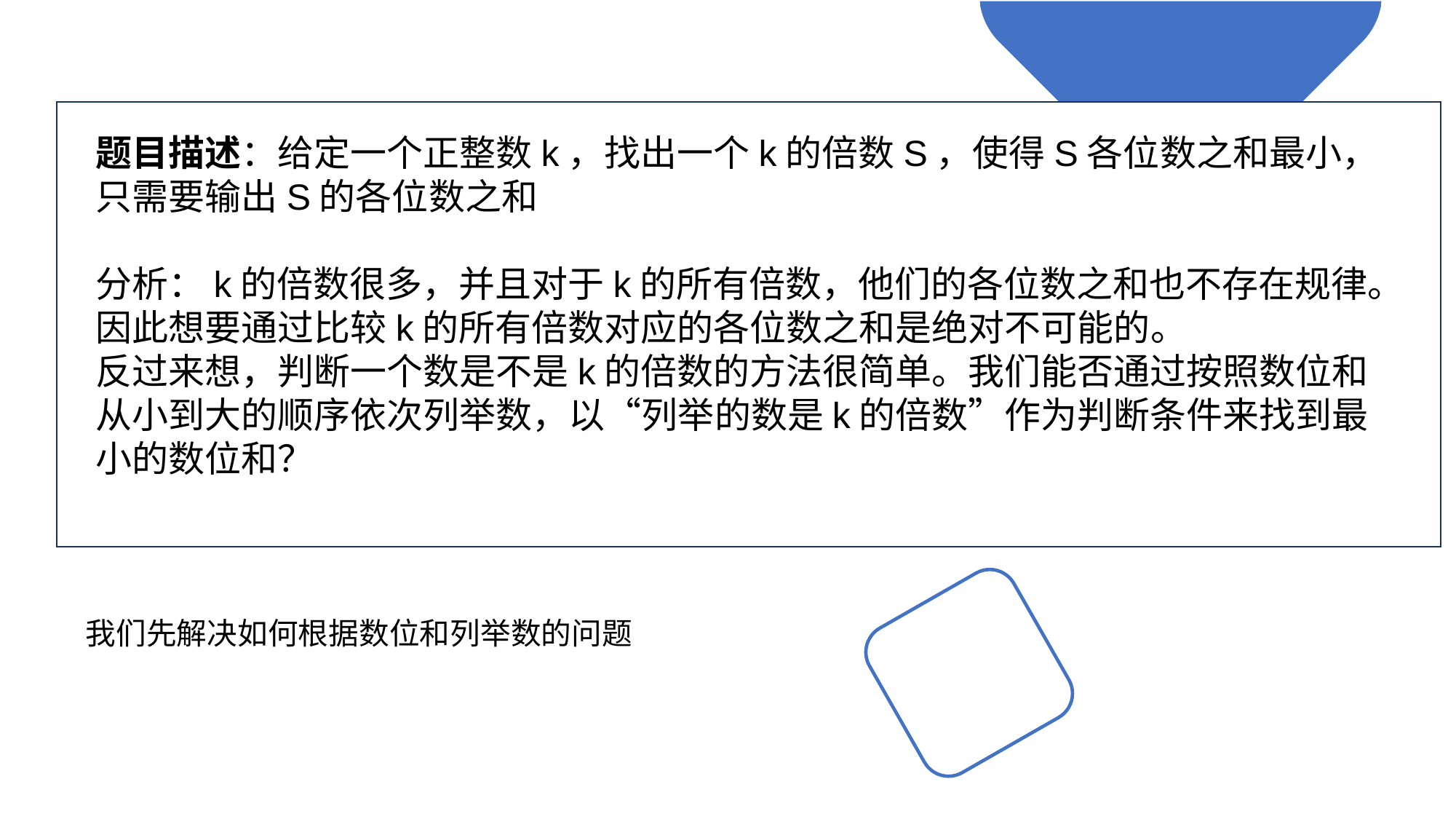

题目描述：给定一个正整数k，找出一个k的倍数S，使得S各位数之和最小，只需要输出S的各位数之和

分析：k的倍数很多，并且对于k的所有倍数，他们的各位数之和也不存在规律。
因此想要通过比较k的所有倍数对应的各位数之和是绝对不可能的。
反过来想，判断一个数是不是k的倍数的方法很简单。我们能否通过按照数位和从小到大的顺序依次列举数，以“列举的数是k的倍数”作为判断条件来找到最小的数位和？

我们先解决如何根据数位和列举数的问题